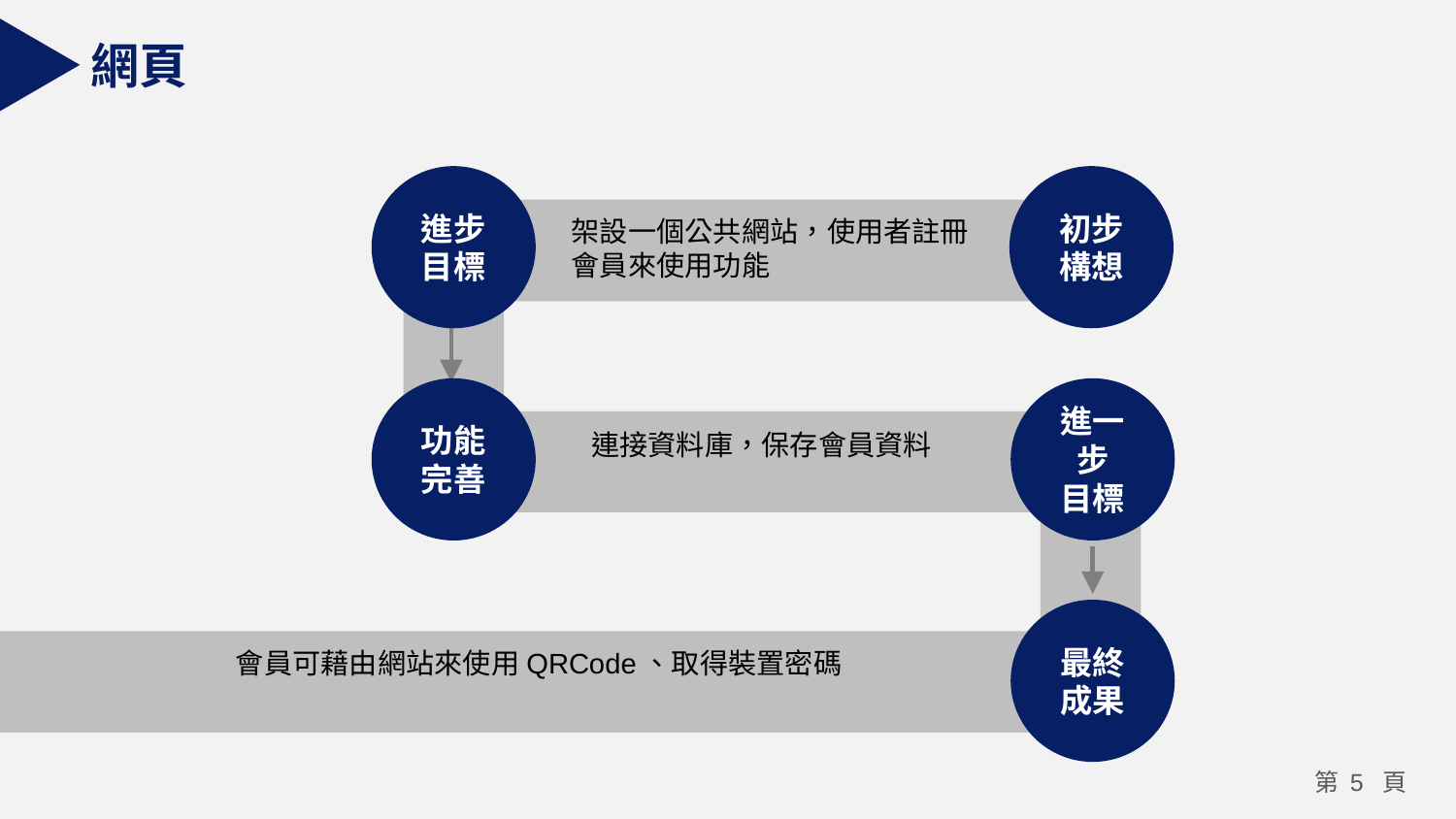

網頁
進步
目標
初步
構想
架設一個公共網站，使用者註冊會員來使用功能

功能完善
進一步
目標

連接資料庫，保存會員資料

最終成果
會員可藉由網站來使用QRCode、取得裝置密碼